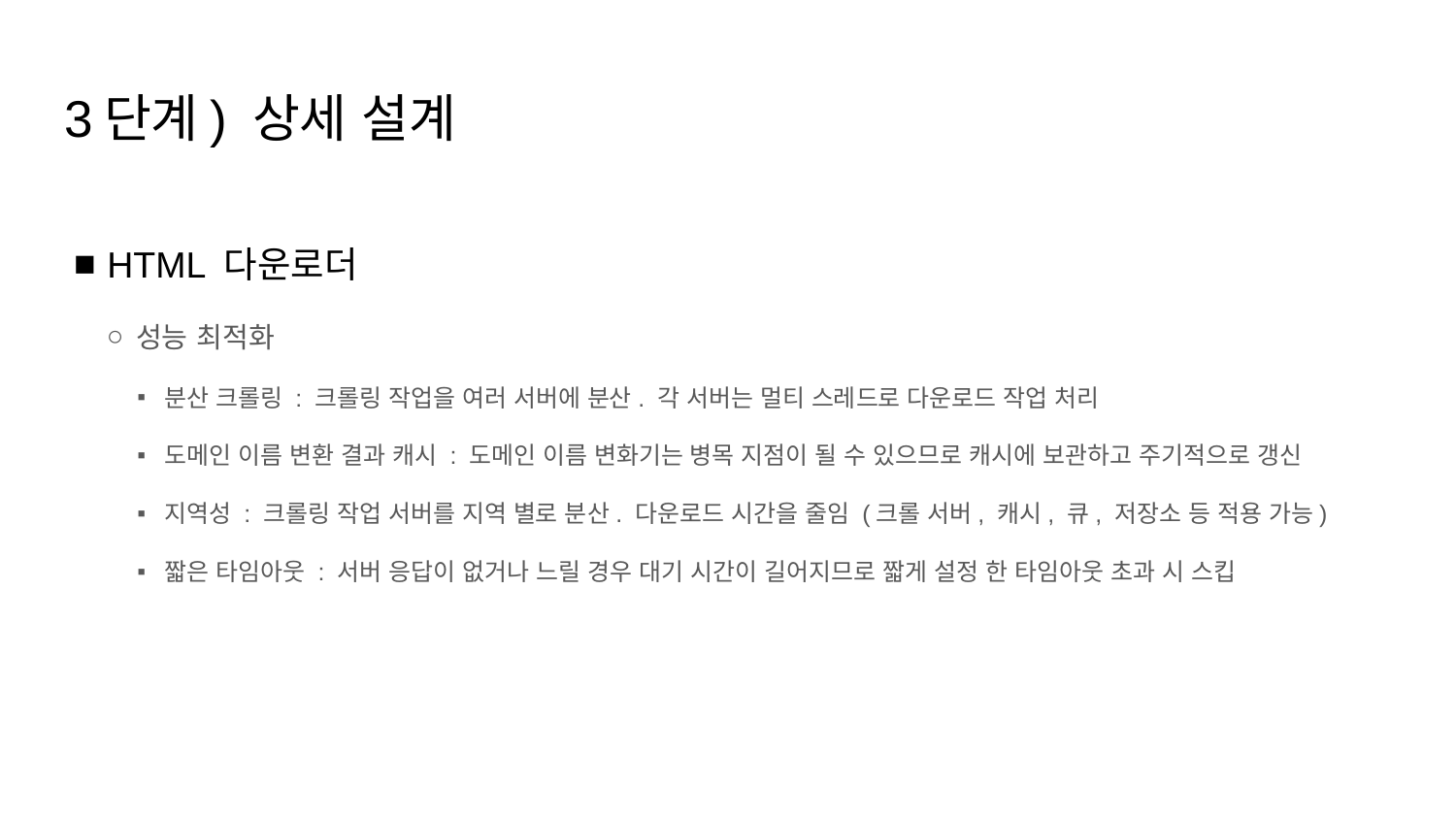

# 3단계) 상세 설계
HTML 다운로더
성능 최적화
분산 크롤링 : 크롤링 작업을 여러 서버에 분산. 각 서버는 멀티 스레드로 다운로드 작업 처리
도메인 이름 변환 결과 캐시 : 도메인 이름 변화기는 병목 지점이 될 수 있으므로 캐시에 보관하고 주기적으로 갱신
지역성 : 크롤링 작업 서버를 지역 별로 분산. 다운로드 시간을 줄임 (크롤 서버, 캐시, 큐, 저장소 등 적용 가능)
짧은 타임아웃 : 서버 응답이 없거나 느릴 경우 대기 시간이 길어지므로 짧게 설정 한 타임아웃 초과 시 스킵